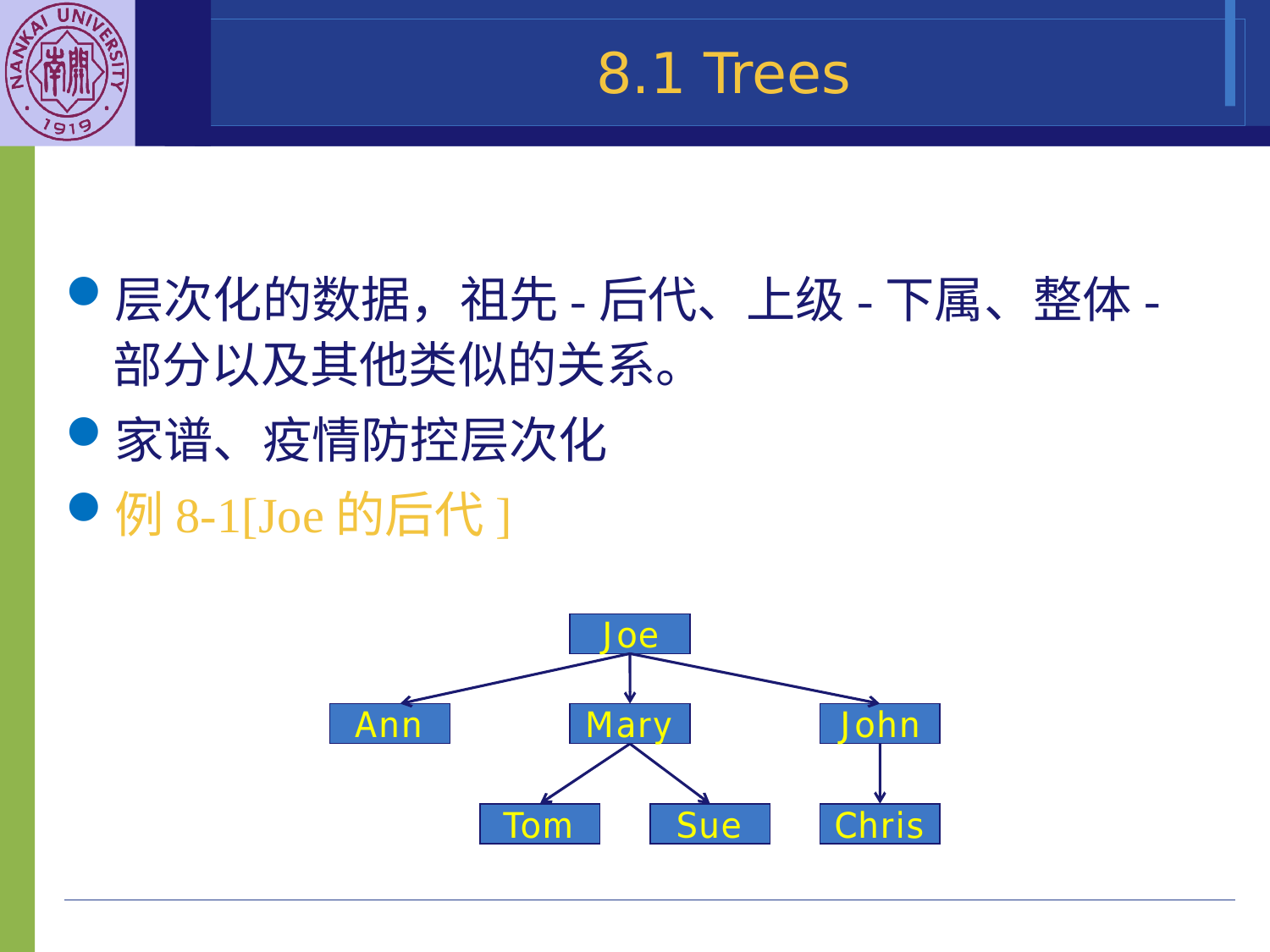

8.1 Trees
层次化的数据，祖先-后代、上级-下属、整体-部分以及其他类似的关系。
家谱、疫情防控层次化
例8-1[Joe的后代]
Joe

Ann
Mary
John

Tom
Sue
Chris
3